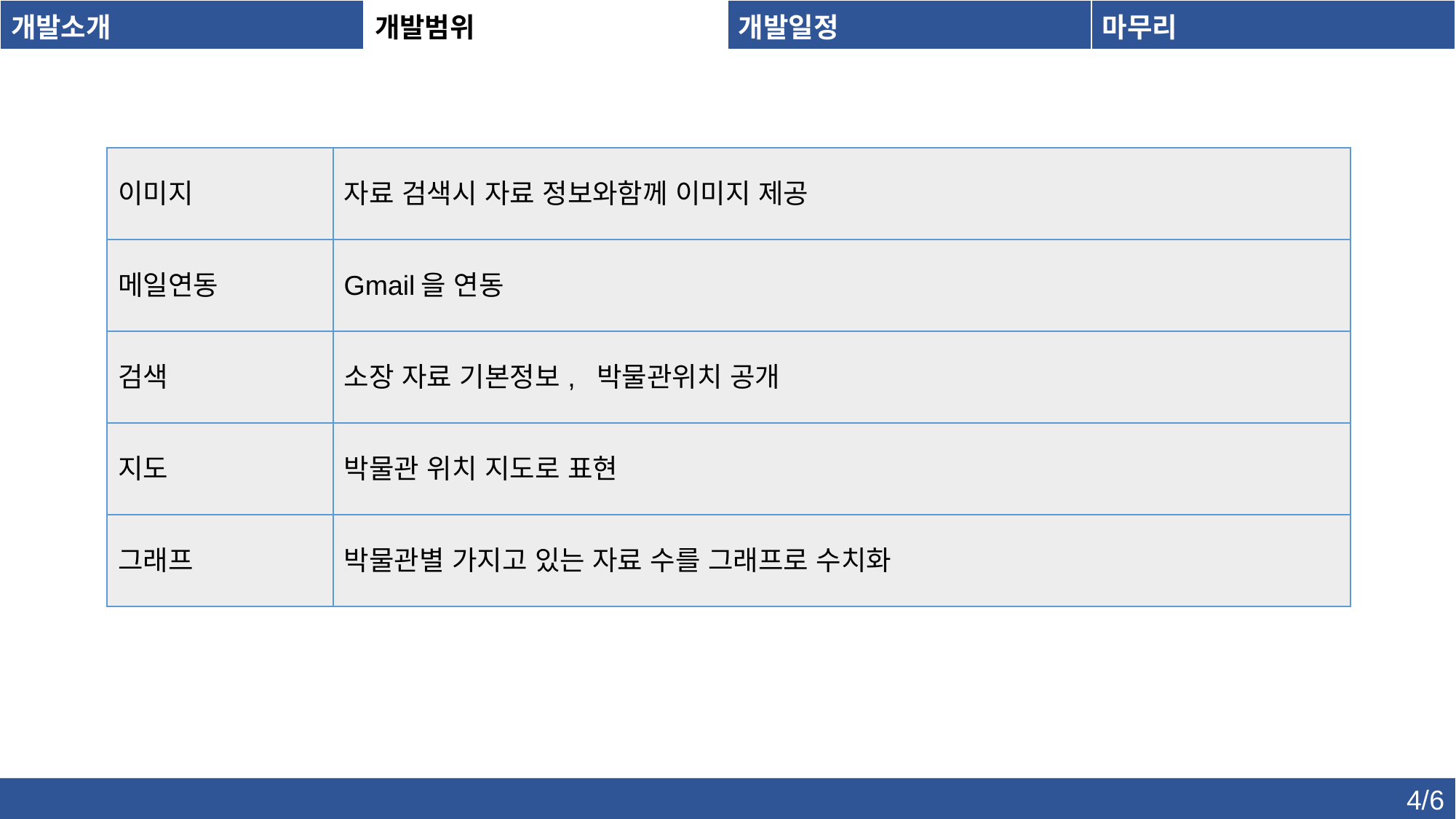

| 개발소개 | 개발범위 | 개발일정 | 마무리 |
| --- | --- | --- | --- |
| 이미지 | 자료 검색시 자료 정보와함께 이미지 제공 |
| --- | --- |
| 메일연동 | Gmail을 연동 |
| 검색 | 소장 자료 기본정보, 박물관위치 공개 |
| 지도 | 박물관 위치 지도로 표현 |
| 그래프 | 박물관별 가지고 있는 자료 수를 그래프로 수치화 |
4/6